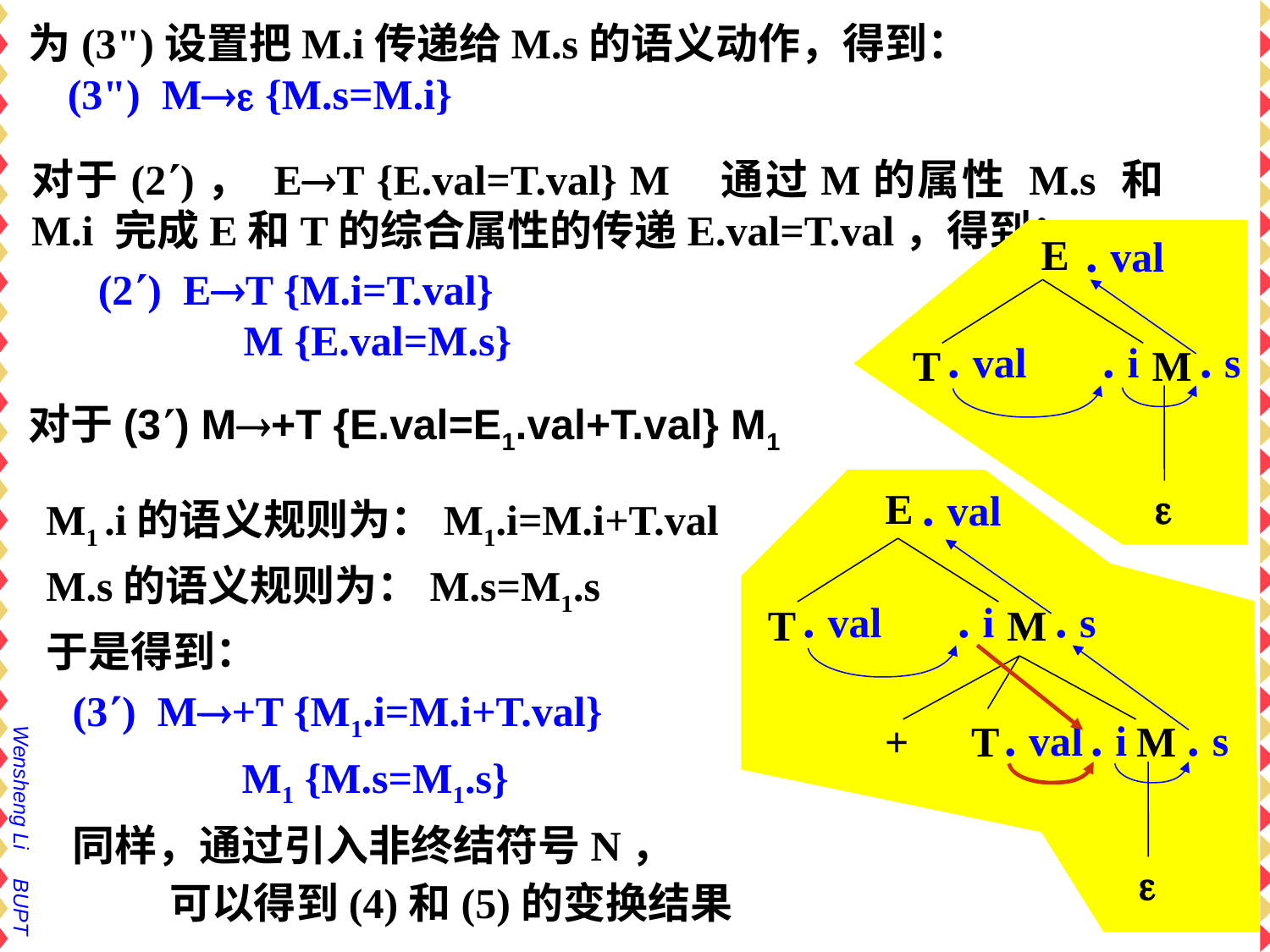

# 为(3")设置把M.i传递给M.s的语义动作，得到： (3")  M→ε {M.s=M.i}
对于(2′)， E→T {E.val=T.val} M   通过M的属性 M.s 和 M.i 完成E和T的综合属性的传递E.val=T.val，得到：
(2′)  E→T {M.i=T.val}
          M {E.val=M.s}
. val

E

T                    M

ε

. val
. i
. s

对于(3′) M→+T {E.val=E1.val+T.val} M1

. val
E
M1 .i的语义规则为：M1.i=M.i+T.val
M.s的语义规则为：M.s=M1.s
于是得到：
(3′)  M→+T {M1.i=M.i+T.val}
                M1 {M.s=M1.s}
同样，通过引入非终结符号N，
      可以得到(4)和(5)的变换结果

. val
. i
. s
T                    M

+      T             M
. val
. i
. s

ε
59/84